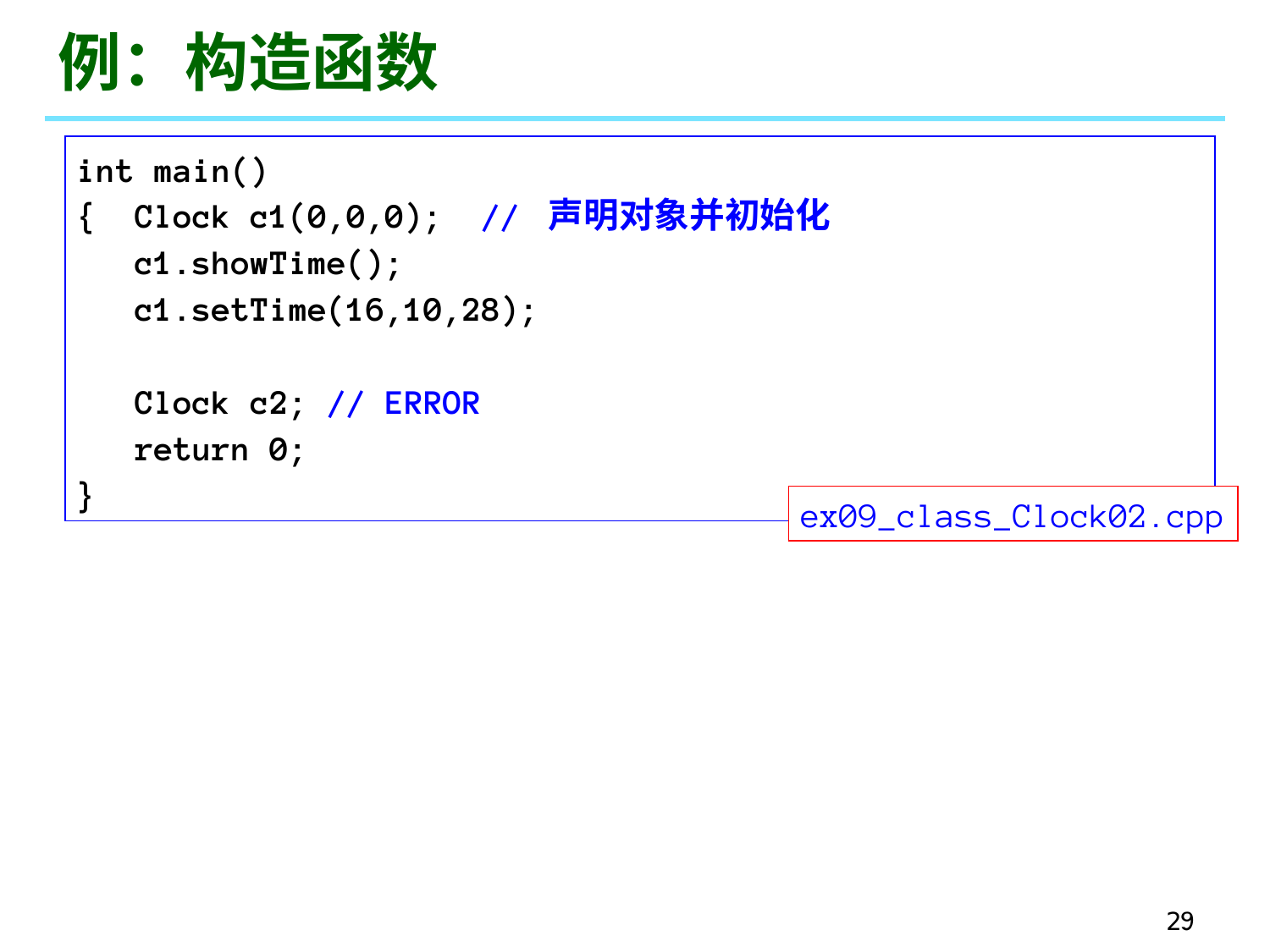

# 例：构造函数
int main()
{  Clock c1(0,0,0);  // 声明对象并初始化
   c1.showTime();
   c1.setTime(16,10,28);

   Clock c2; // ERROR
   return 0;
}
ex09_class_Clock02.cpp
29